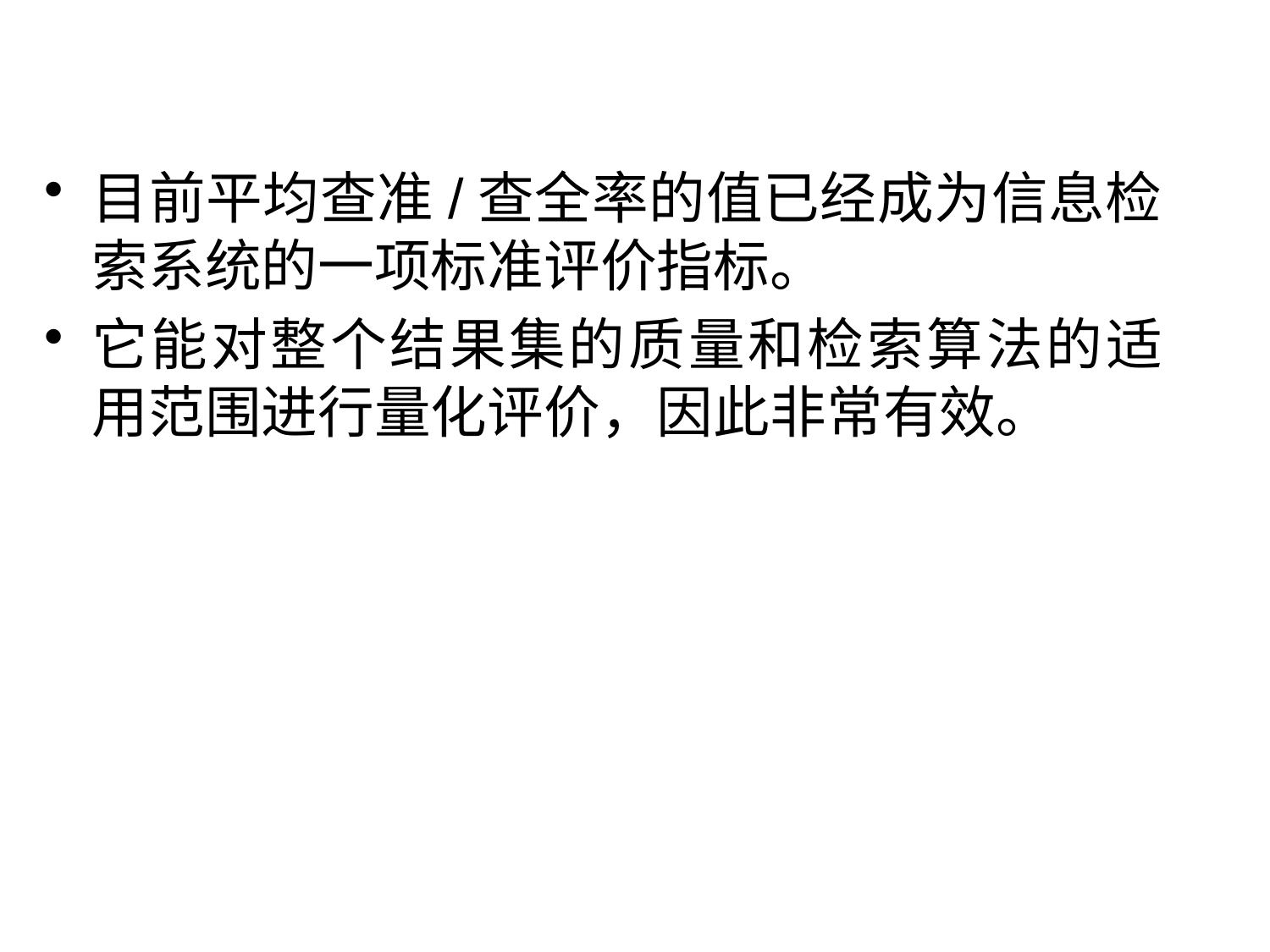

目前平均查准/查全率的值已经成为信息检索系统的一项标准评价指标。
它能对整个结果集的质量和检索算法的适用范围进行量化评价，因此非常有效。